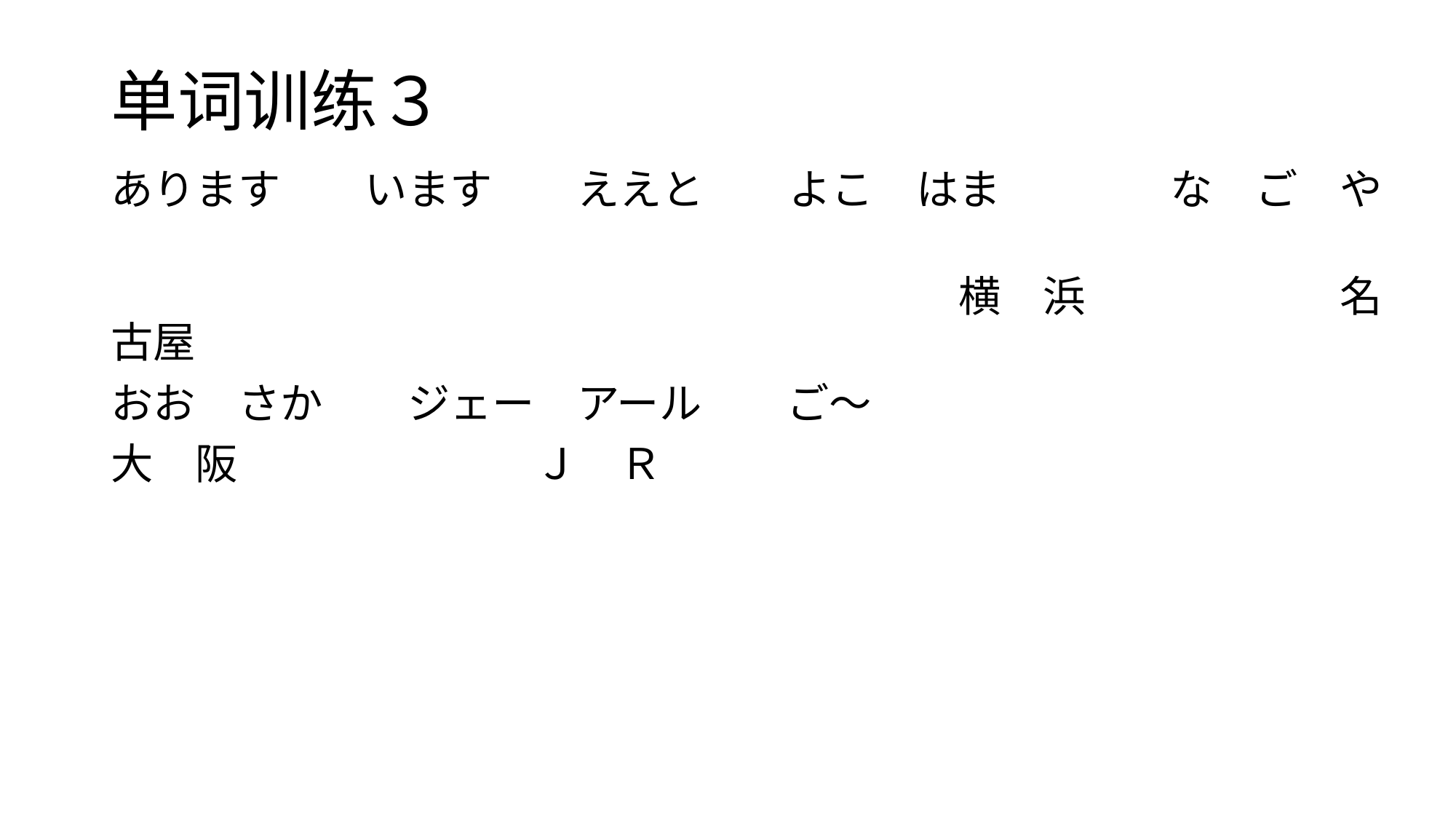

# 单词训练３
あります　　います　　ええと　　よこ　はま　　　　な　ご　や
　　　　　　　　　　　　　　　　　　　　横　浜　　　　　　名古屋
おお　さか　　ジェー　アール　　ご～
大　阪　　　　　　　Ｊ　Ｒ